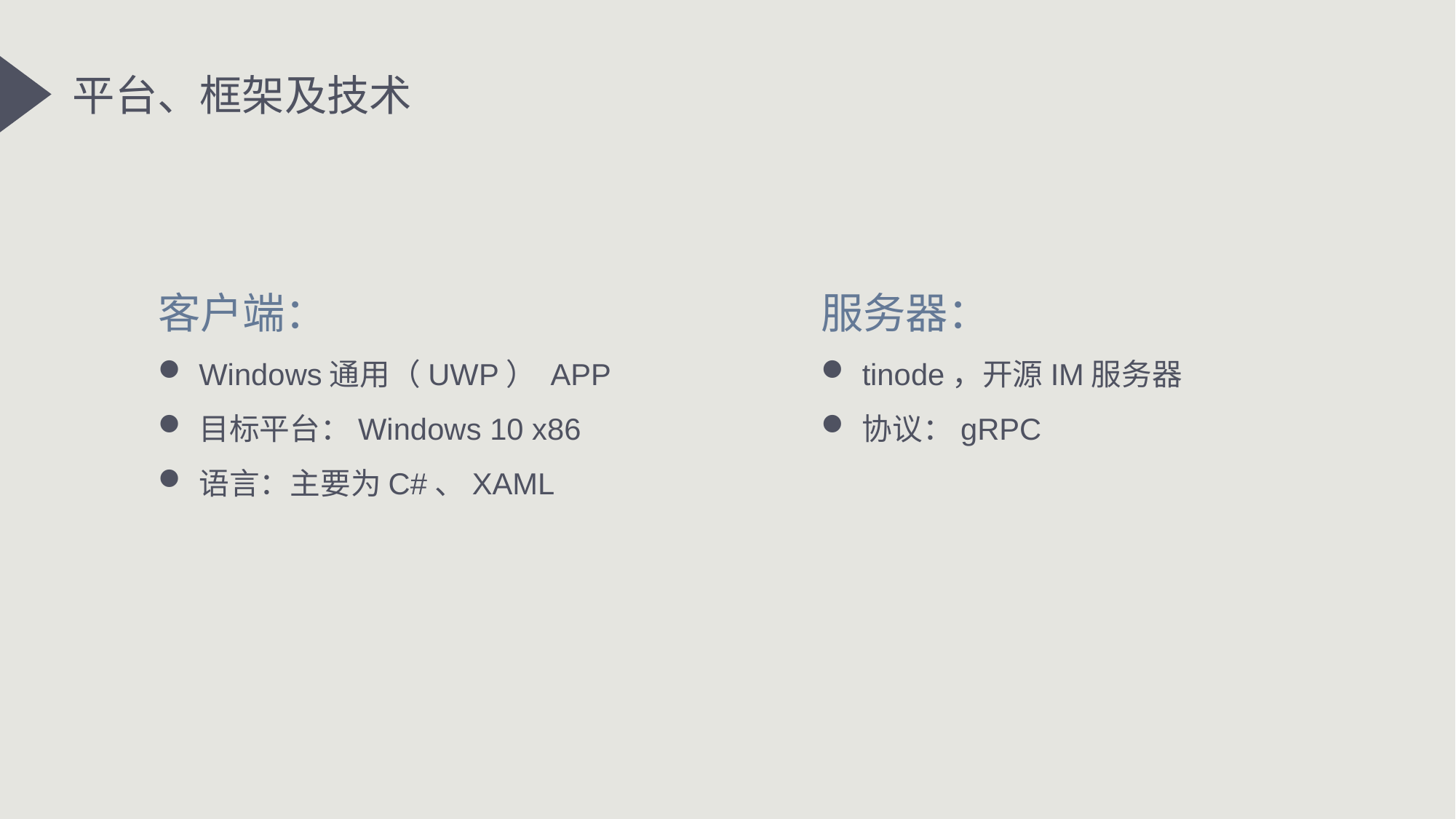

平台、框架及技术

客户端：
Windows通用（UWP） APP
目标平台：Windows 10 x86
语言：主要为C#、XAML

服务器：
tinode，开源IM服务器
协议：gRPC